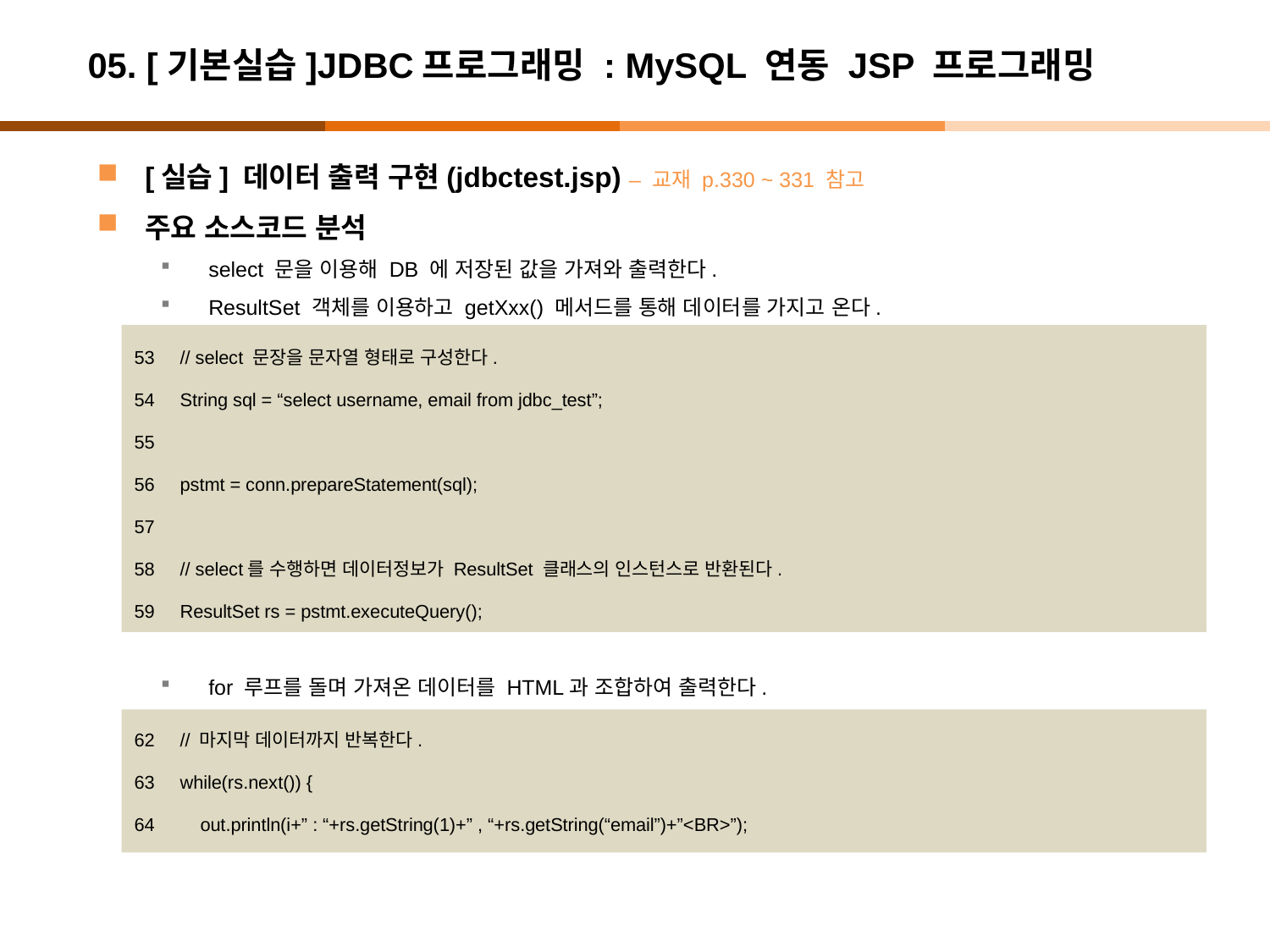

# 05. [기본실습]JDBC프로그래밍 : MySQL 연동 JSP 프로그래밍
[실습] 데이터 출력 구현(jdbctest.jsp) – 교재 p.330 ~ 331 참고
주요 소스코드 분석
select 문을 이용해 DB 에 저장된 값을 가져와 출력한다.
ResultSet 객체를 이용하고 getXxx() 메서드를 통해 데이터를 가지고 온다.

for 루프를 돌며 가져온 데이터를 HTML과 조합하여 출력한다.

53     // select 문장을 문자열 형태로 구성한다.
54     String sql = “select username, email from jdbc_test”;
55
56     pstmt = conn.prepareStatement(sql);
57
58     // select를 수행하면 데이터정보가 ResultSet 클래스의 인스턴스로 반환된다.
59     ResultSet rs = pstmt.executeQuery();

62     // 마지막 데이터까지 반복한다.
63     while(rs.next()) {
64         out.println(i+” : “+rs.getString(1)+” , “+rs.getString(“email”)+”<BR>”);